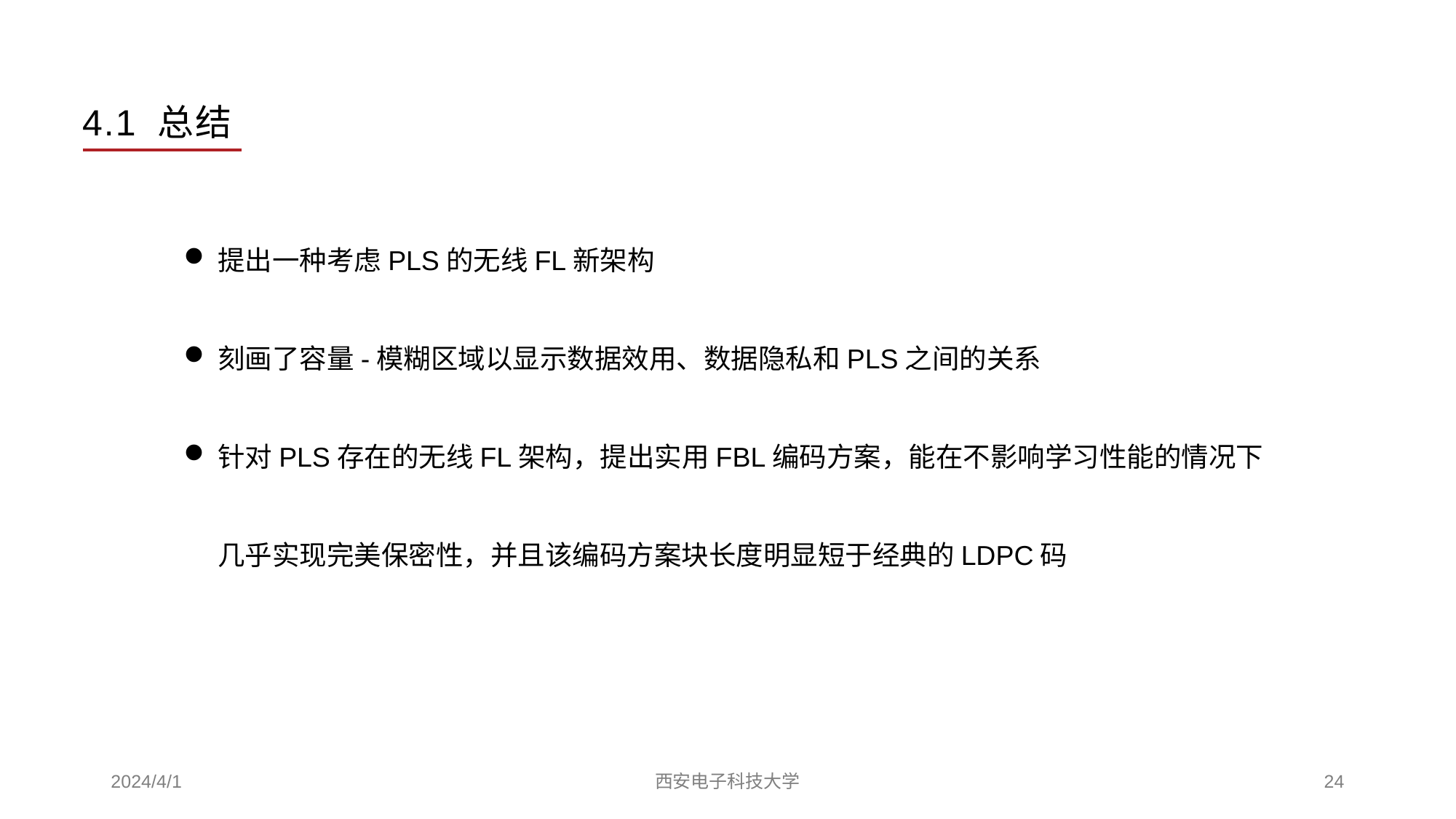

4.1 总结
提出一种考虑PLS的无线FL新架构
刻画了容量-模糊区域以显示数据效用、数据隐私和PLS之间的关系
针对PLS存在的无线FL架构，提出实用FBL编码方案，能在不影响学习性能的情况下几乎实现完美保密性，并且该编码方案块长度明显短于经典的LDPC码

2024/4/1
西安电子科技大学
24